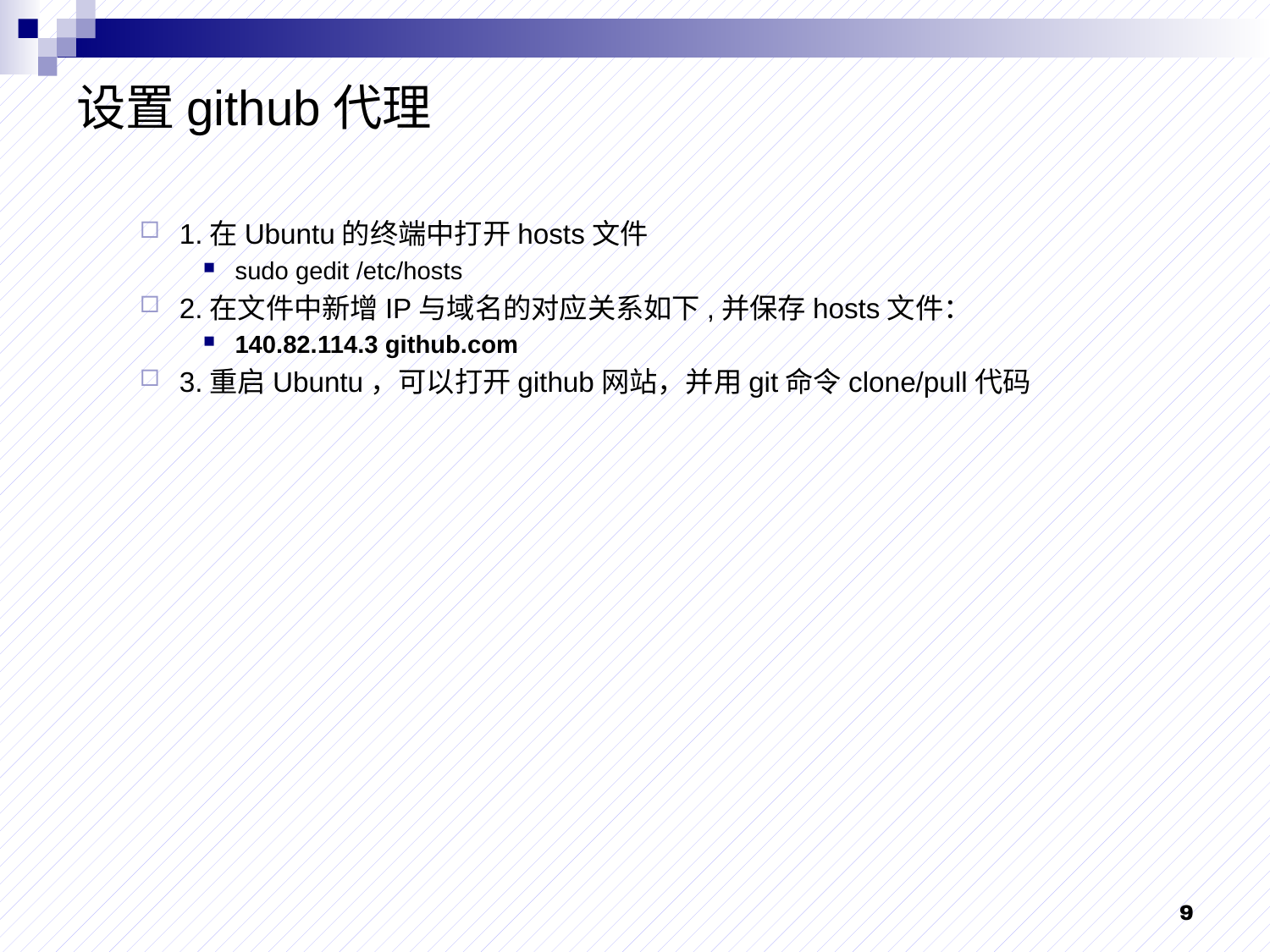

# 设置github代理

1.在Ubuntu的终端中打开hosts文件
sudo gedit /etc/hosts
2.在文件中新增IP与域名的对应关系如下,并保存hosts文件：
140.82.114.3 github.com
3.重启Ubuntu，可以打开github网站，并用git命令clone/pull代码

9